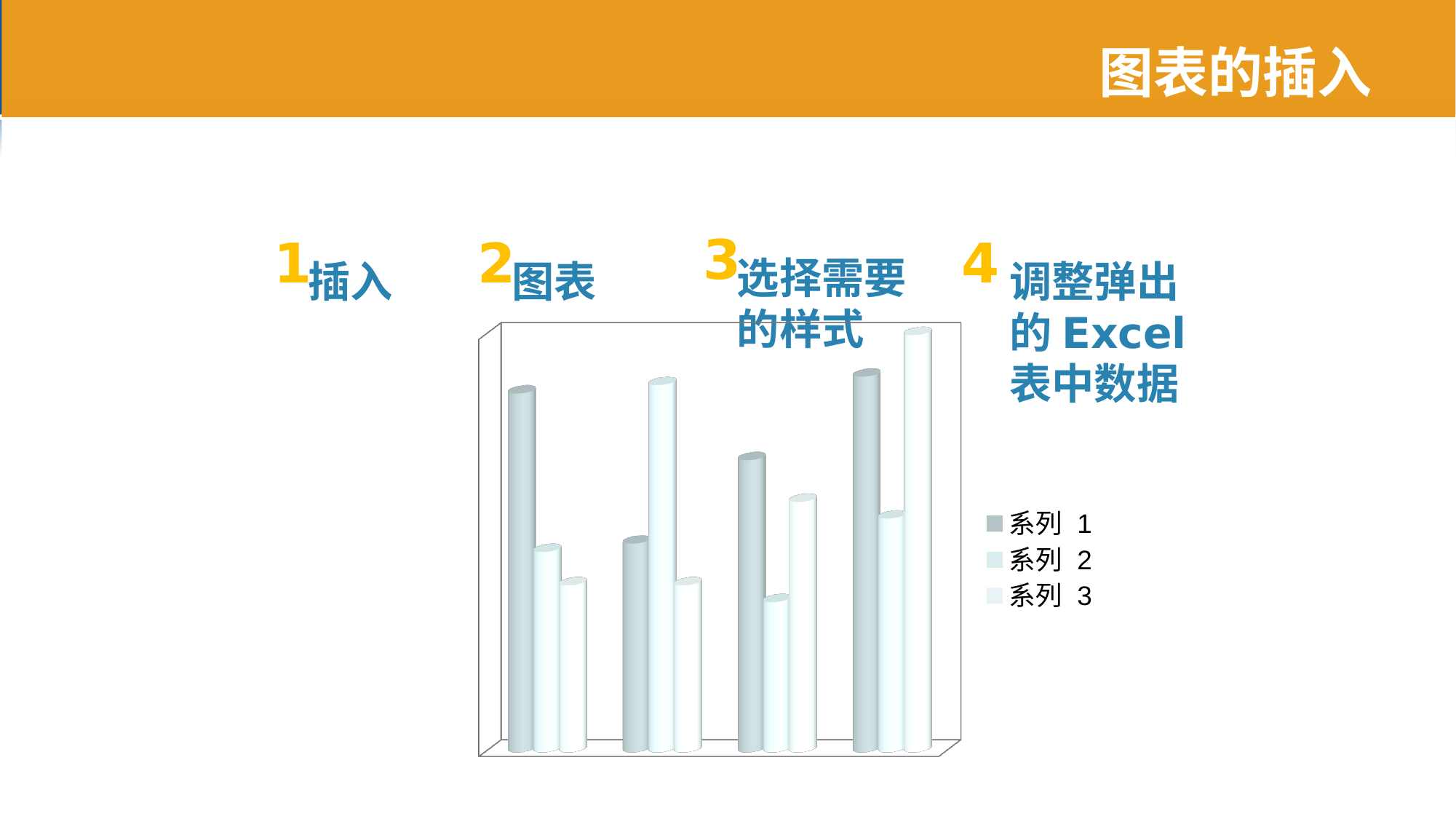

图表的插入
3

选择需要的样式

1

插入

2

图表

4

调整弹出的Excel表中数据

[unsupported chart]